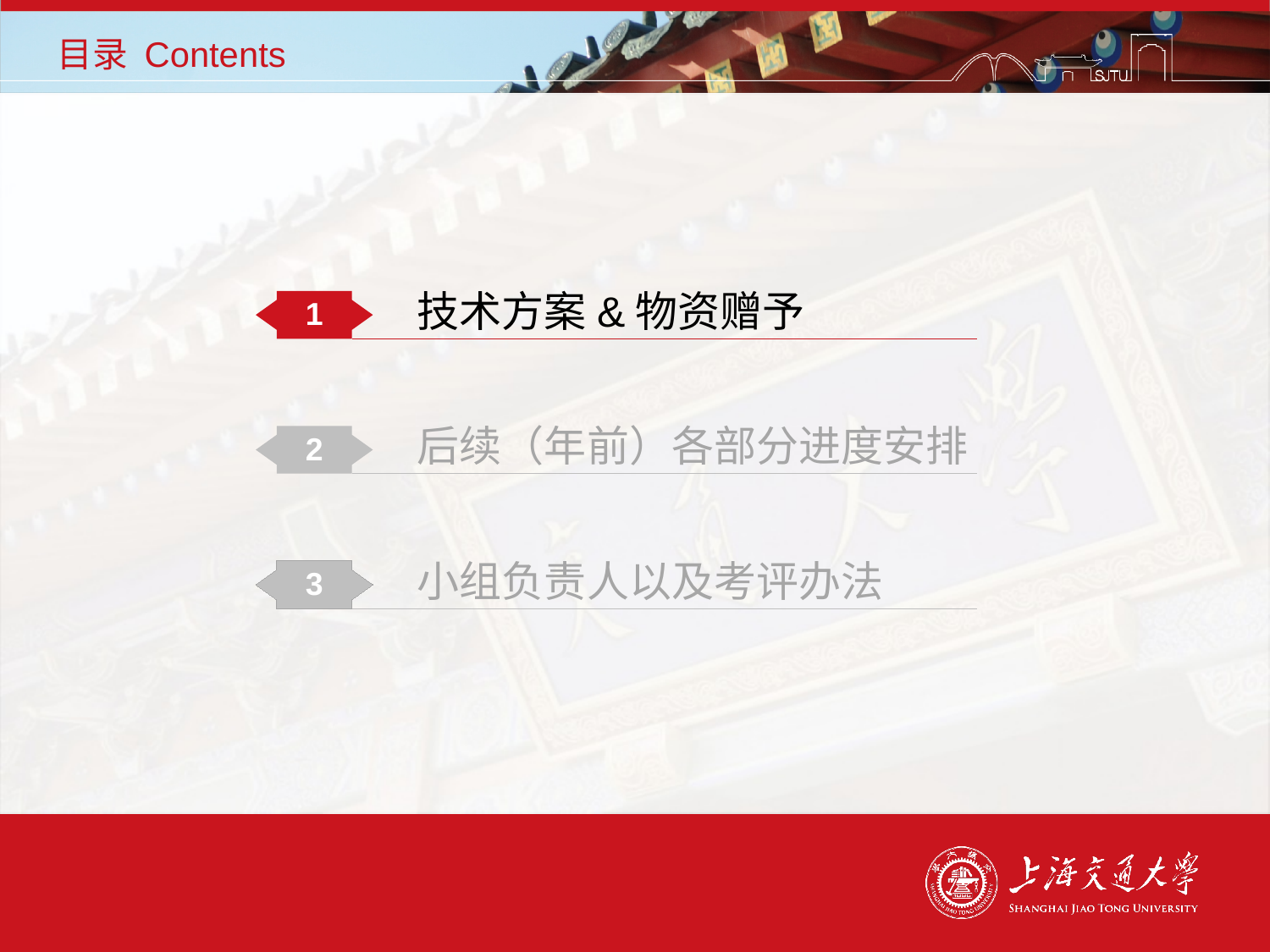

# 目录 Contents
技术方案&物资赠予
1

后续（年前）各部分进度安排
2

小组负责人以及考评办法
3